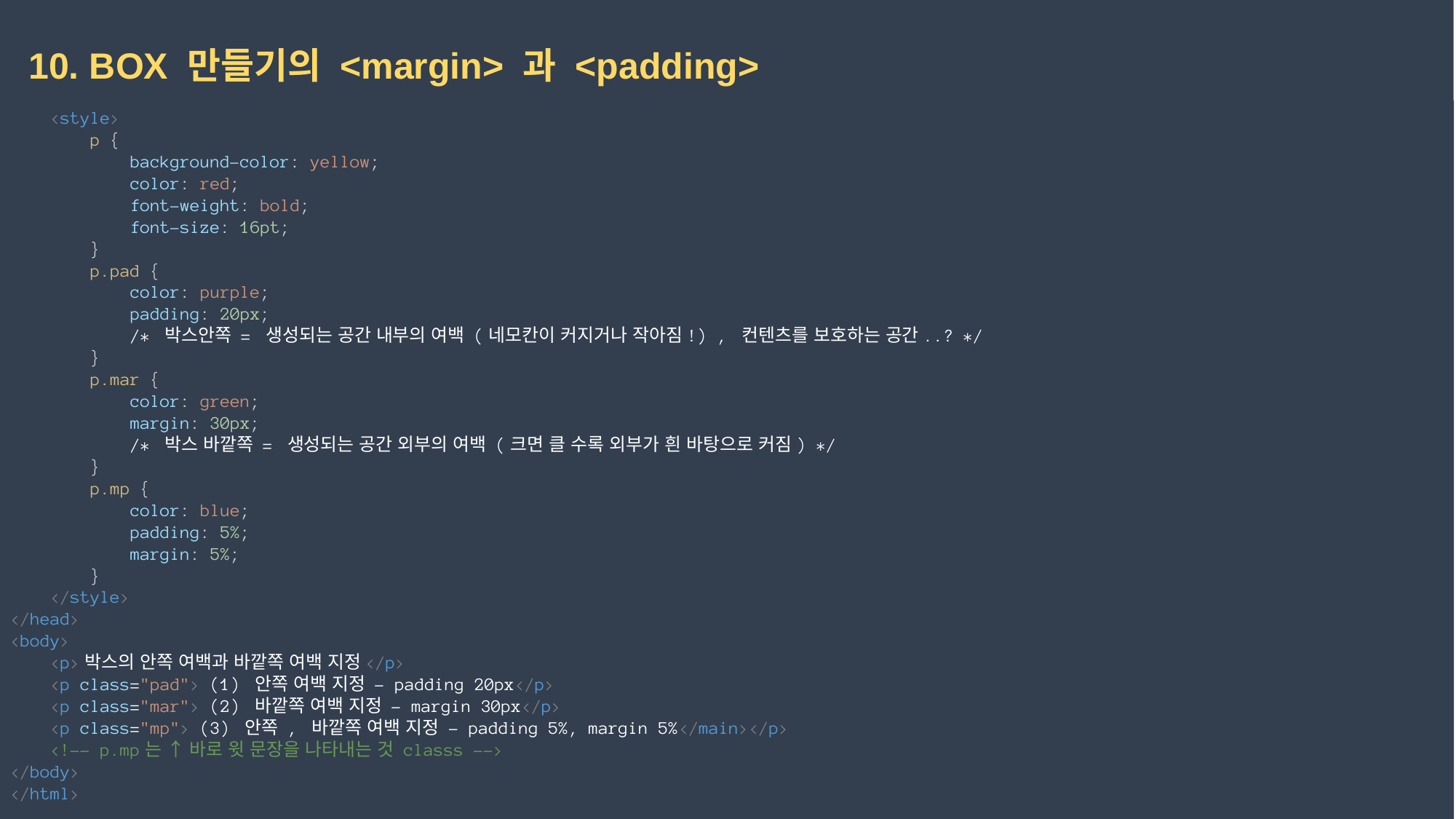

10. BOX 만들기의 <margin> 과 <padding>
    <style>
        p {
            background-color: yellow;
            color: red;
            font-weight: bold;
            font-size: 16pt;
        }
        p.pad {
            color: purple;
            padding: 20px;
            /* 박스안쪽 = 생성되는 공간 내부의 여백 (네모칸이 커지거나 작아짐!) , 컨텐츠를 보호하는 공간..? */
        }
        p.mar {
            color: green;
            margin: 30px;
            /* 박스 바깥쪽 = 생성되는 공간 외부의 여백 (크면 클 수록 외부가 흰 바탕으로 커짐) */
        }
        p.mp {
            color: blue;
            padding: 5%;
            margin: 5%;
        }
    </style>
</head>
<body>
    <p>박스의 안쪽 여백과 바깥쪽 여백 지정</p>
    <p class="pad"> (1) 안쪽 여백 지정 - padding 20px</p>
    <p class="mar"> (2) 바깥쪽 여백 지정 - margin 30px</p>
    <p class="mp"> (3) 안쪽 , 바깥쪽 여백 지정 - padding 5%, margin 5%</main></p>
    <!-- p.mp는 ↑ 바로 윗 문장을 나타내는 것 classs -->
</body>
</html>
2023-02-15
권민지